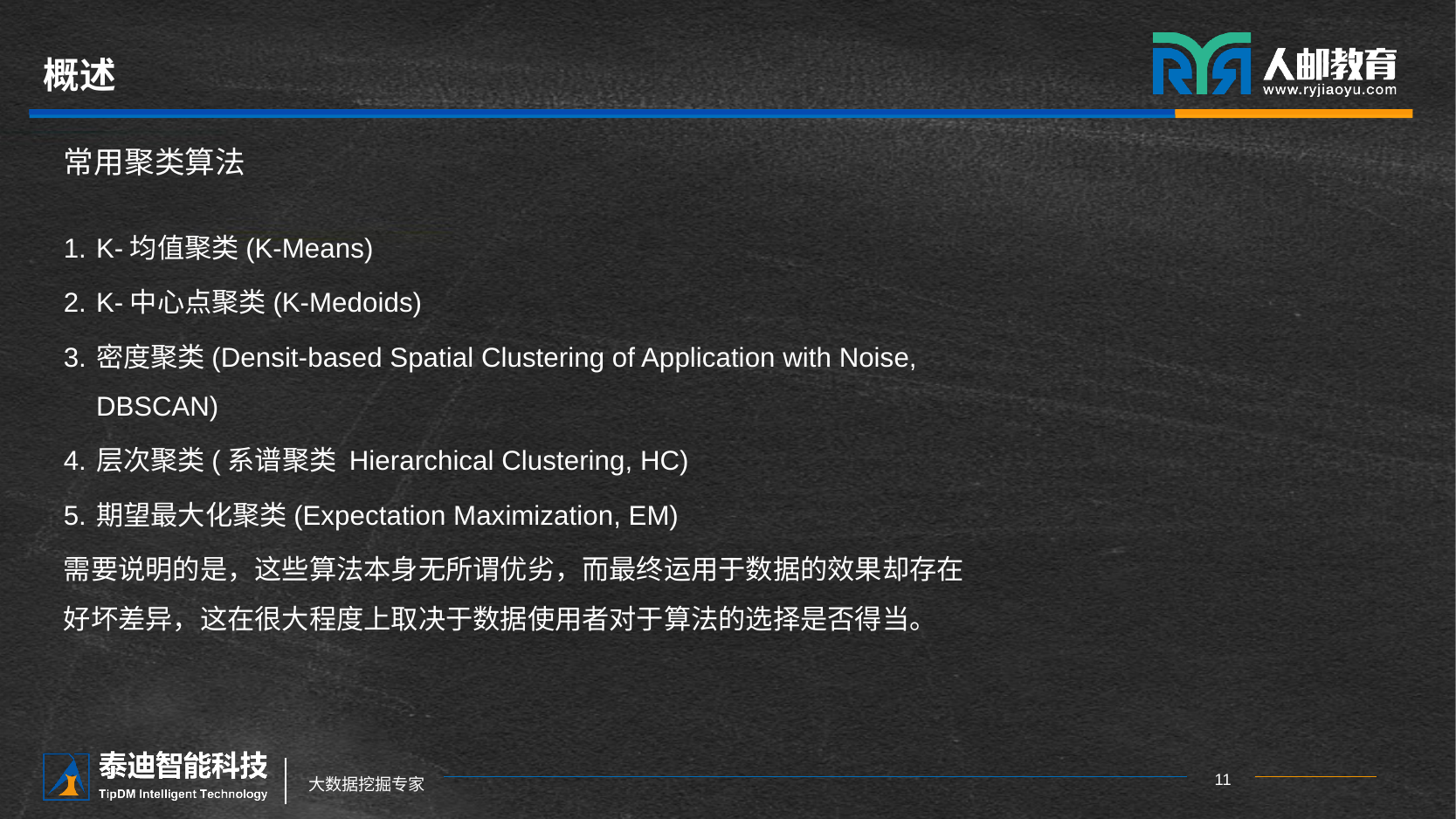

# 概述
常用聚类算法
K-均值聚类(K-Means)
K-中心点聚类(K-Medoids)
密度聚类(Densit-based Spatial Clustering of Application with Noise, DBSCAN)
层次聚类(系谱聚类 Hierarchical Clustering, HC)
期望最大化聚类(Expectation Maximization, EM)
需要说明的是，这些算法本身无所谓优劣，而最终运用于数据的效果却存在好坏差异，这在很大程度上取决于数据使用者对于算法的选择是否得当。